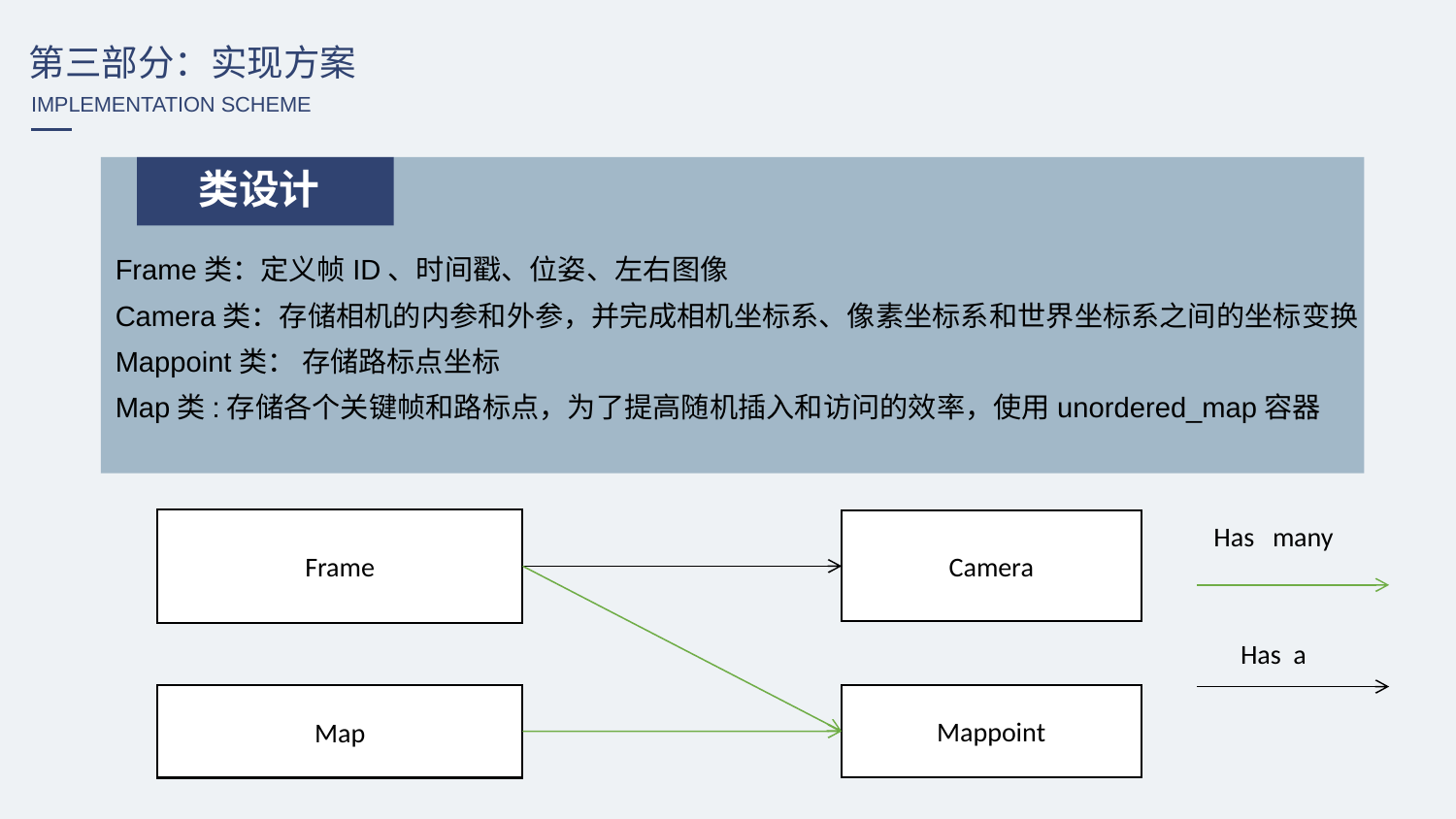

第三部分：实现方案
IMPLEMENTATION SCHEME

类设计

Frame类：定义帧ID、时间戳、位姿、左右图像
Camera类：存储相机的内参和外参，并完成相机坐标系、像素坐标系和世界坐标系之间的坐标变换
Mappoint类： 存储路标点坐标
Map类:存储各个关键帧和路标点，为了提高随机插入和访问的效率，使用unordered_map容器
Frame
Camera
Has   many

12
Has  a
Map
Mappoint